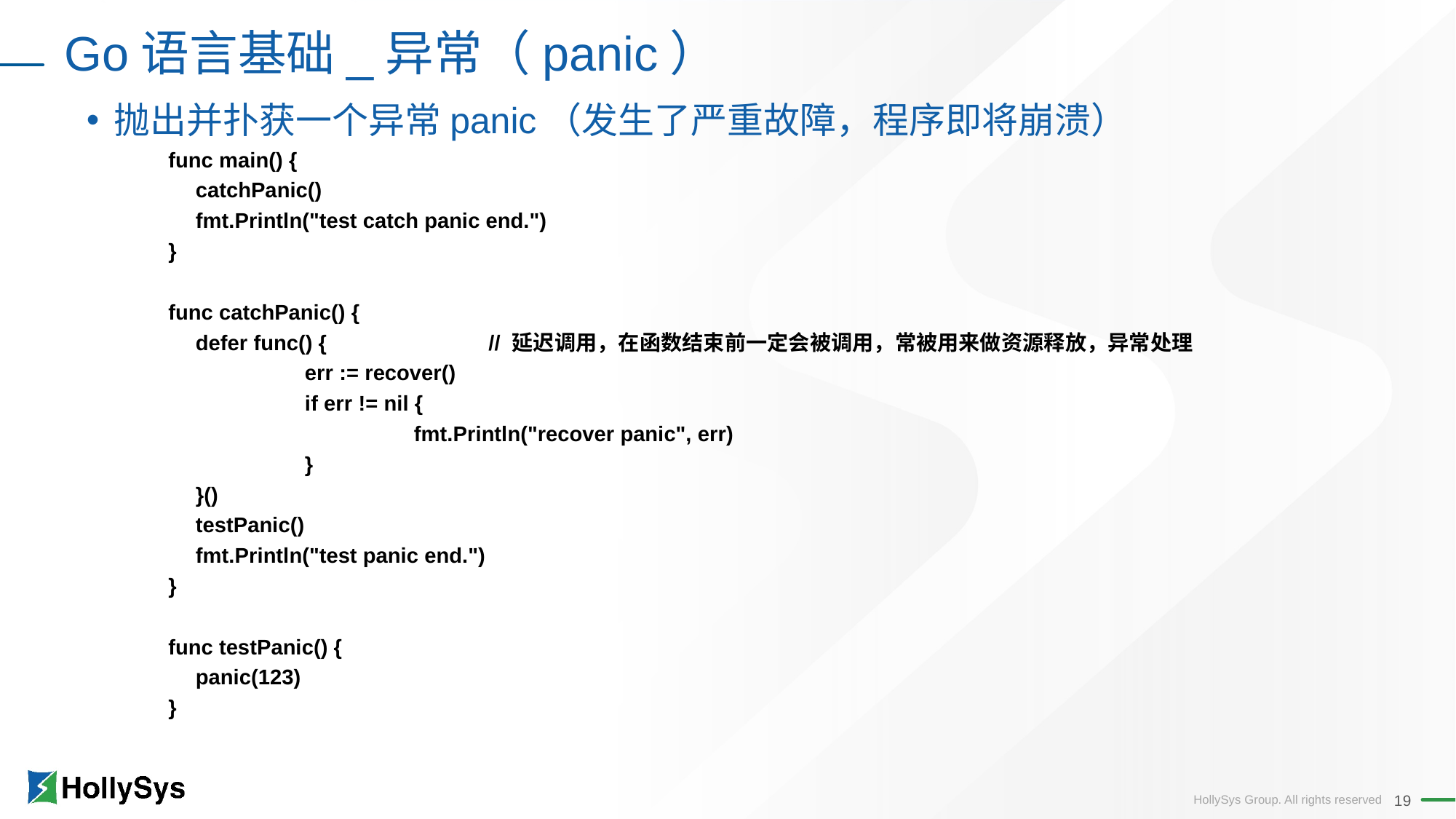

Go语言基础_异常（panic）
抛出并扑获一个异常panic（发生了严重故障，程序即将崩溃）
func main() {
	catchPanic()
	fmt.Println("test catch panic end.")
}

func catchPanic() {
	defer func() {                           // 延迟调用，在函数结束前一定会被调用，常被用来做资源释放，异常处理
		err := recover()
		if err != nil {
			fmt.Println("recover panic", err)
		}
	}()
	testPanic()
	fmt.Println("test panic end.")
}

func testPanic() {
	panic(123)
}